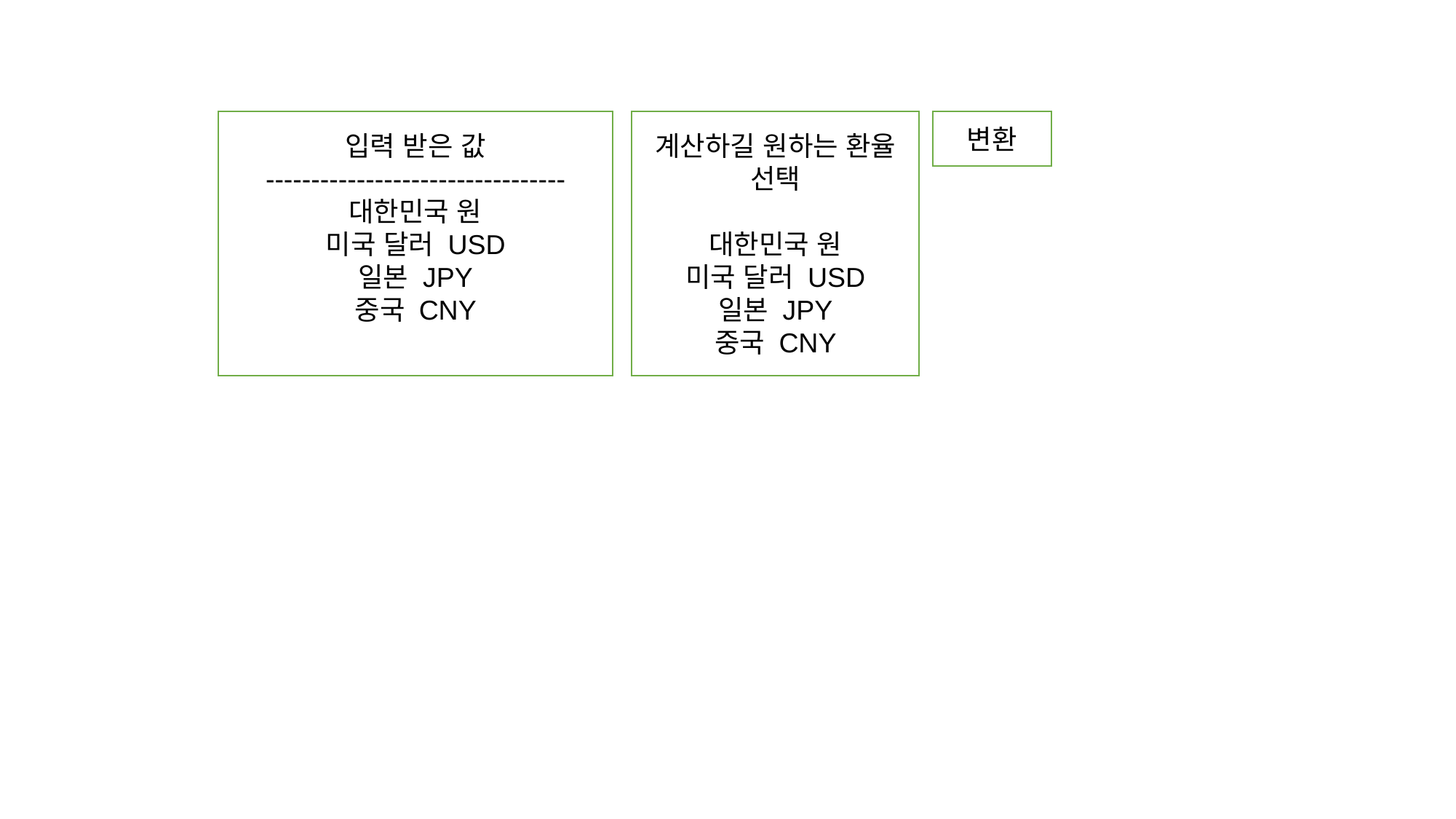

입력 받은 값
---------------------------------
대한민국 원
미국 달러 USD
일본 JPY
중국 CNY

계산하길 원하는 환율
선택

대한민국 원
미국 달러 USD
일본 JPY
중국 CNY
변환